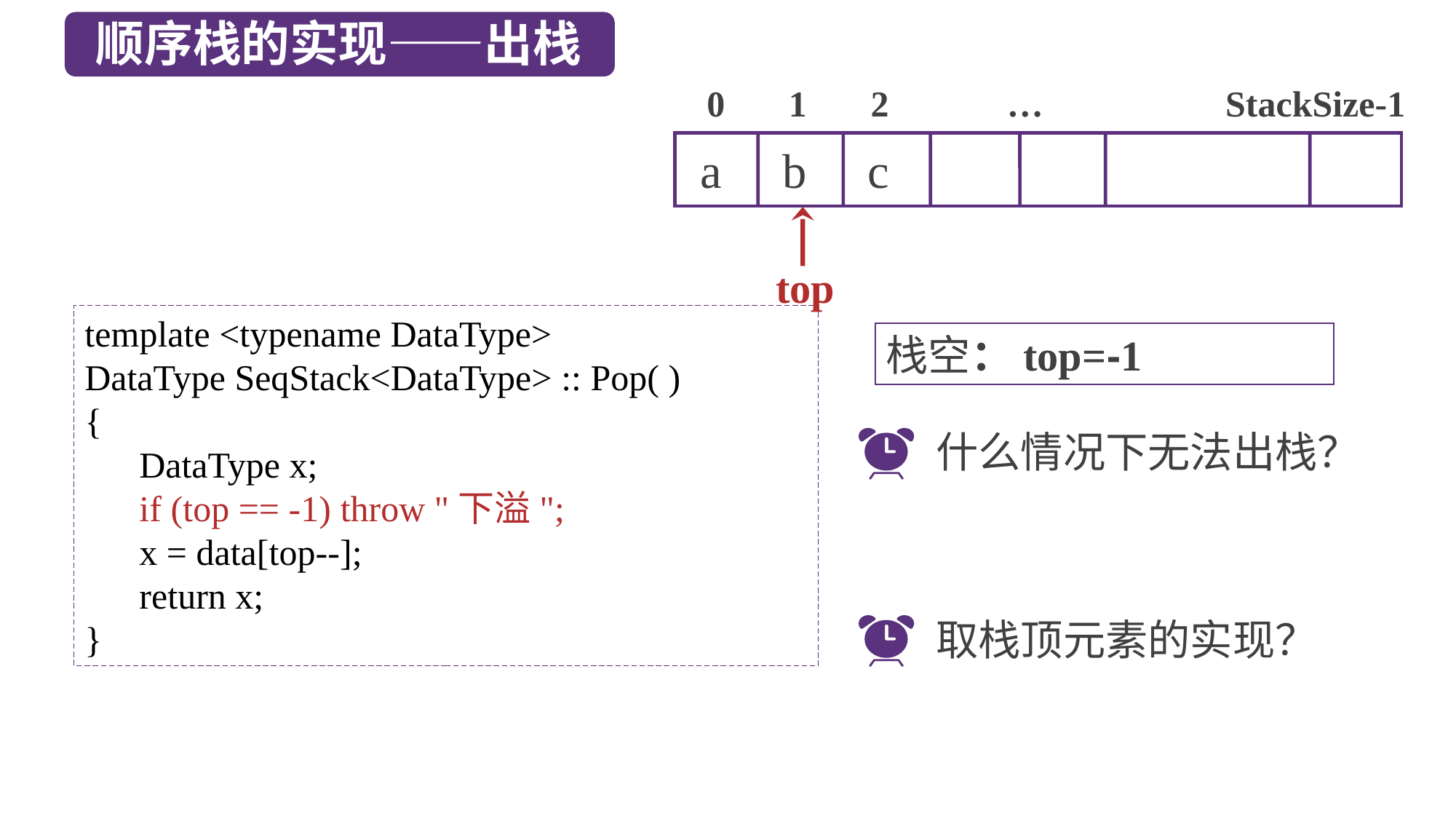

顺序栈的实现——出栈

   0       1       2             …                    StackSize-1

a     b     c

top
template <typename DataType>
DataType SeqStack<DataType> :: Pop( )
{
      DataType x;
      if (top == -1) throw "下溢";
      x = data[top--];
      return x;
}
栈空：top=-1
什么情况下无法出栈？

取栈顶元素的实现？